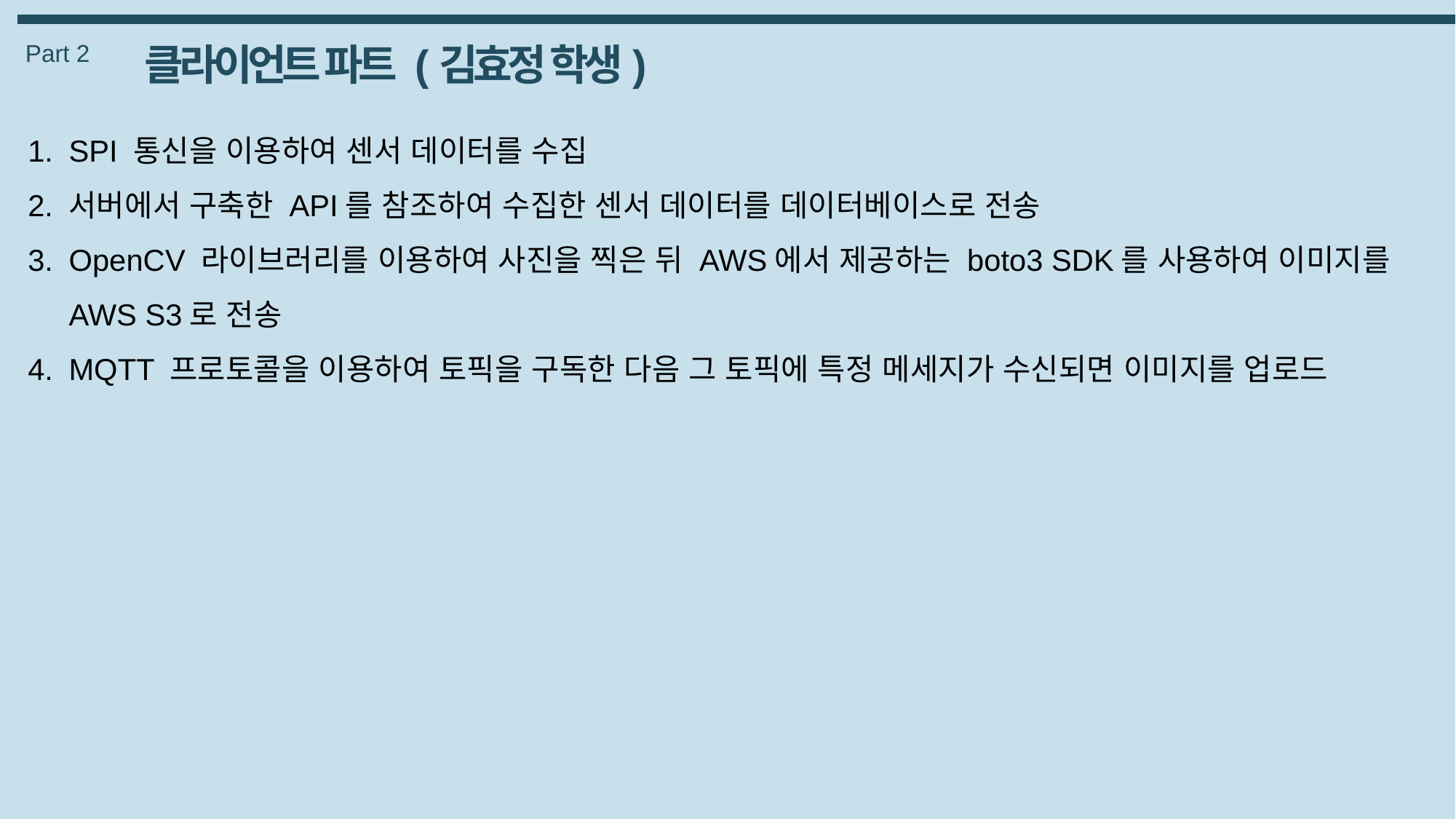

Part 2
클라이언트 파트 (김효정 학생)
SPI 통신을 이용하여 센서 데이터를 수집
서버에서 구축한 API를 참조하여 수집한 센서 데이터를 데이터베이스로 전송
OpenCV 라이브러리를 이용하여 사진을 찍은 뒤 AWS에서 제공하는 boto3 SDK를 사용하여 이미지를 AWS S3로 전송
MQTT 프로토콜을 이용하여 토픽을 구독한 다음 그 토픽에 특정 메세지가 수신되면 이미지를 업로드